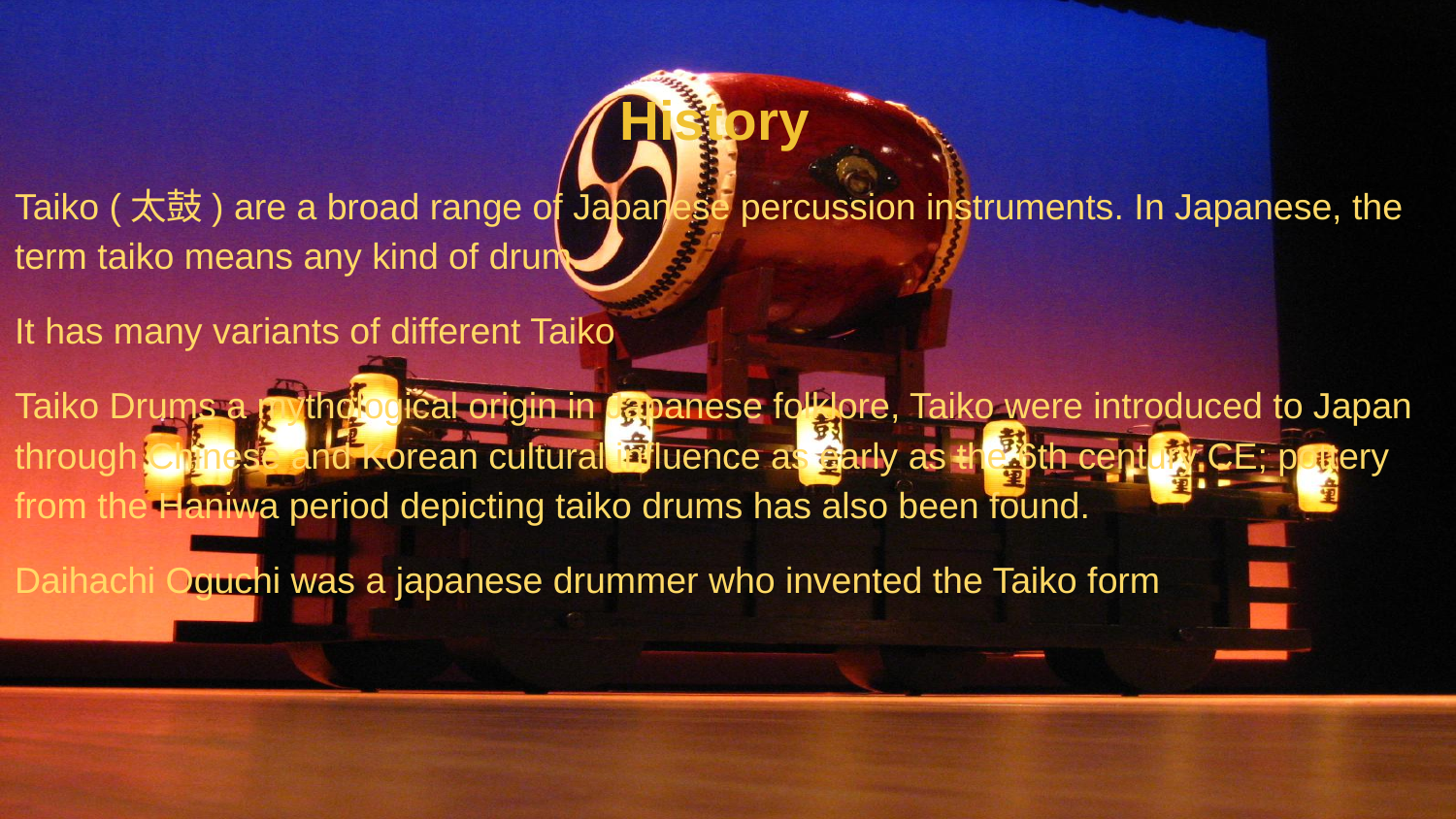

# History
Taiko (太鼓) are a broad range of Japanese percussion instruments. In Japanese, the term taiko means any kind of drum.
It has many variants of different Taiko
Taiko Drums a mythological origin in Japanese folklore, Taiko were introduced to Japan through Chinese and Korean cultural influence as early as the 6th century CE; pottery from the Haniwa period depicting taiko drums has also been found.
Daihachi Oguchi was a japanese drummer who invented the Taiko form